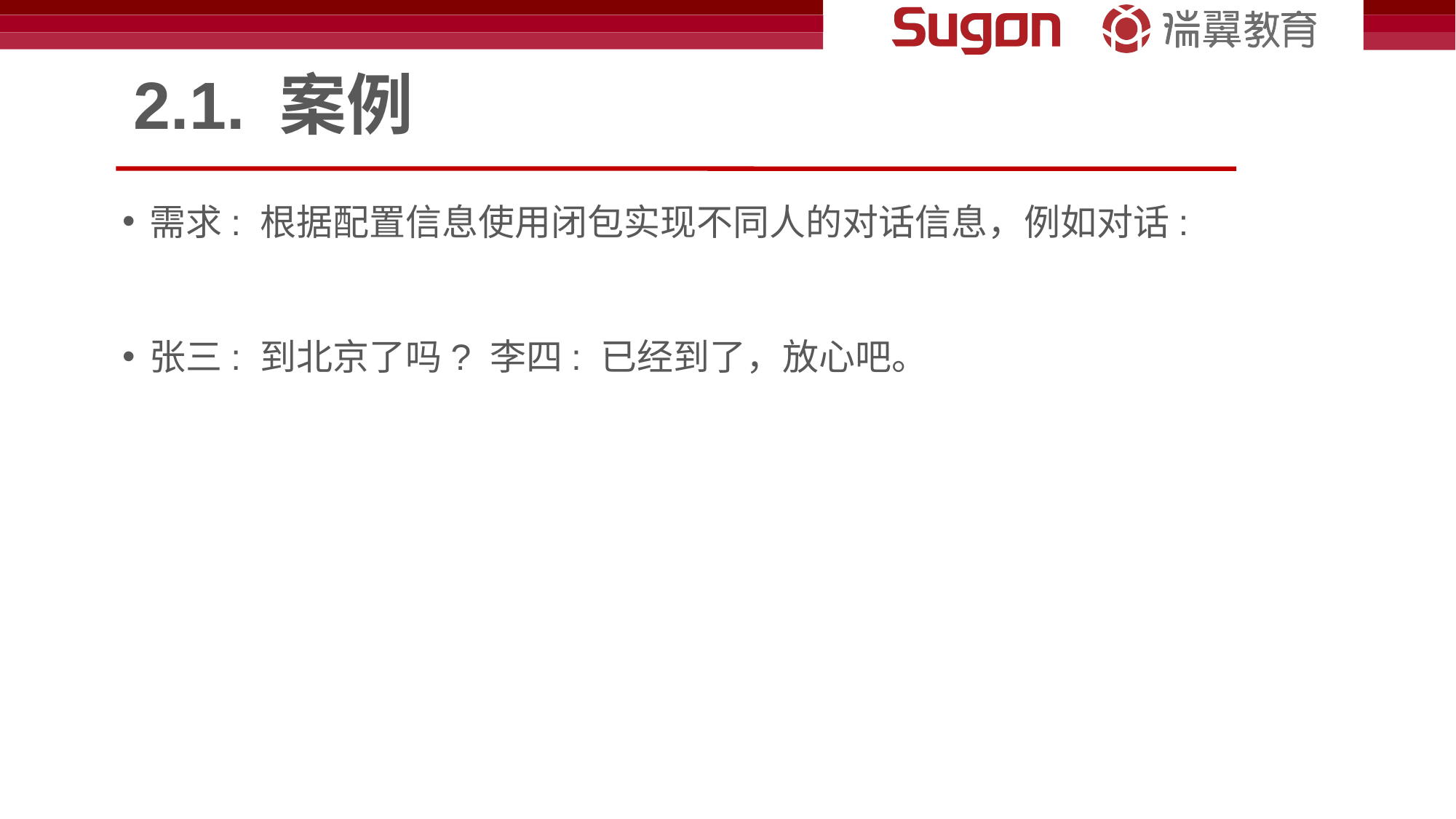

# 2.1. 案例
需求: 根据配置信息使用闭包实现不同人的对话信息，例如对话:

张三: 到北京了吗? 李四: 已经到了，放心吧。